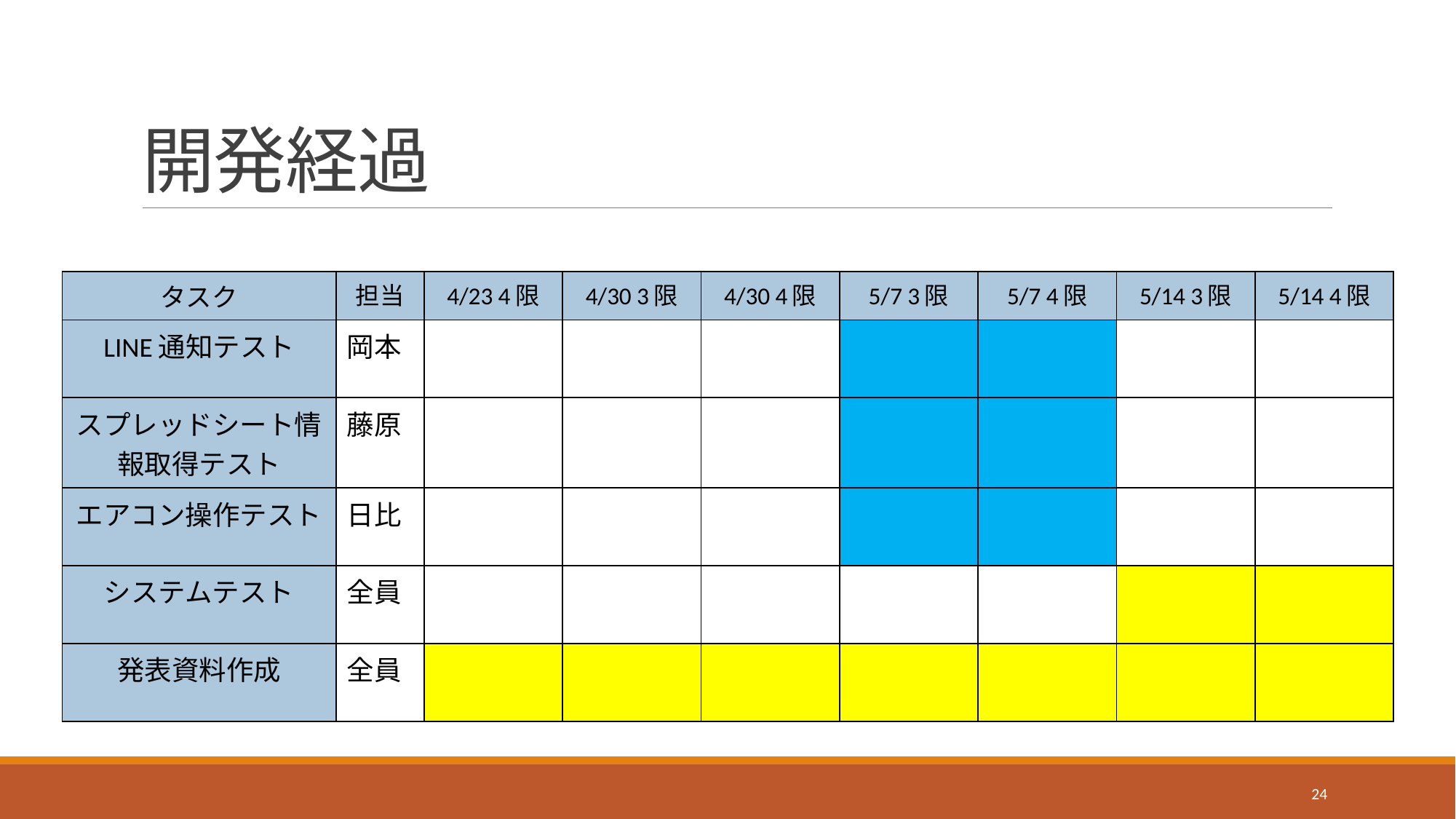

# 開発経過
| タスク | 担当 | 4/23 4限 | 4/30 3限 | 4/30 4限 | 5/7 3限 | 5/7 4限 | 5/14 3限 | 5/14 4限 |
| --- | --- | --- | --- | --- | --- | --- | --- | --- |
| LINE通知テスト | 岡本 |  |  |  |  |  |  |  |
| スプレッドシート情報取得テスト | 藤原 |  |  |  |  |  |  |  |
| エアコン操作テスト | 日比 |  |  |  |  |  |  |  |
| システムテスト | 全員 |  |  |  |  |  |  |  |
| 発表資料作成 | 全員 |  |  |  |  |  |  |  |
24